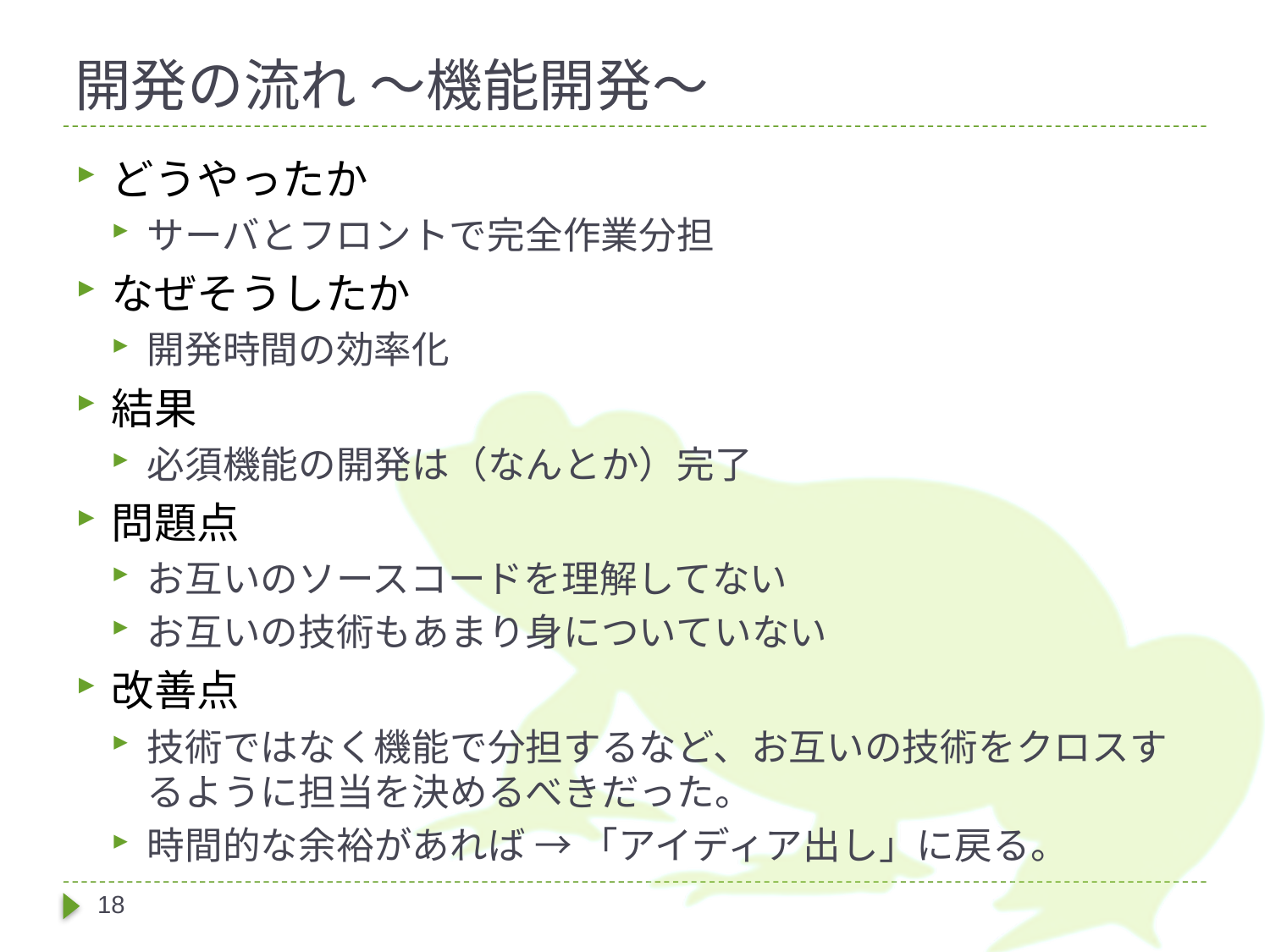

# 開発の流れ ～機能開発～
どうやったか
サーバとフロントで完全作業分担
なぜそうしたか
開発時間の効率化
結果
必須機能の開発は（なんとか）完了
問題点
お互いのソースコードを理解してない
お互いの技術もあまり身についていない
改善点
技術ではなく機能で分担するなど、お互いの技術をクロスするように担当を決めるべきだった。
時間的な余裕があれば → 「アイディア出し」に戻る。

18